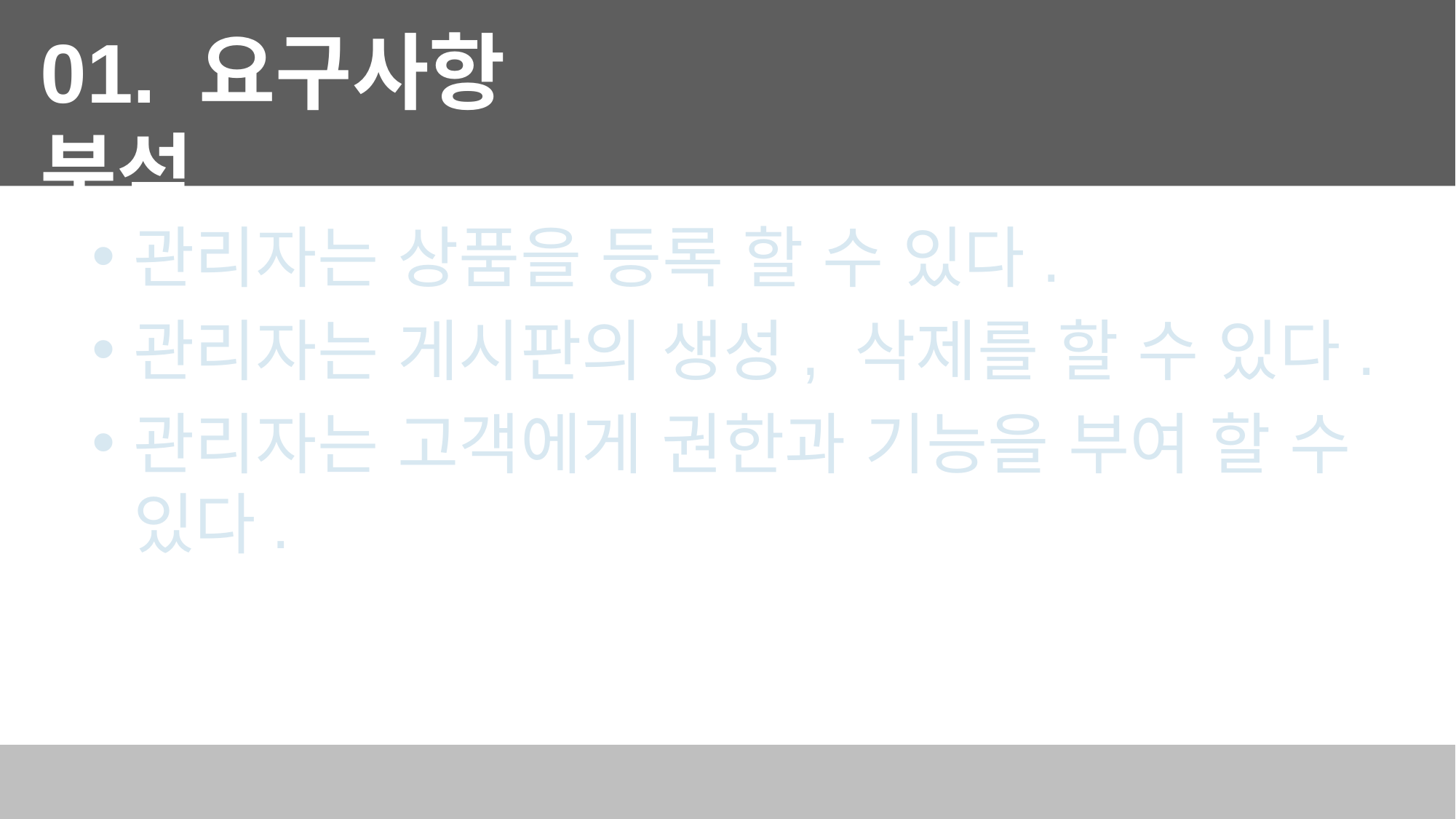

01. 요구사항 분석

관리자는 상품을 등록 할 수 있다.
관리자는 게시판의 생성, 삭제를 할 수 있다.
관리자는 고객에게 권한과 기능을 부여 할 수 있다.